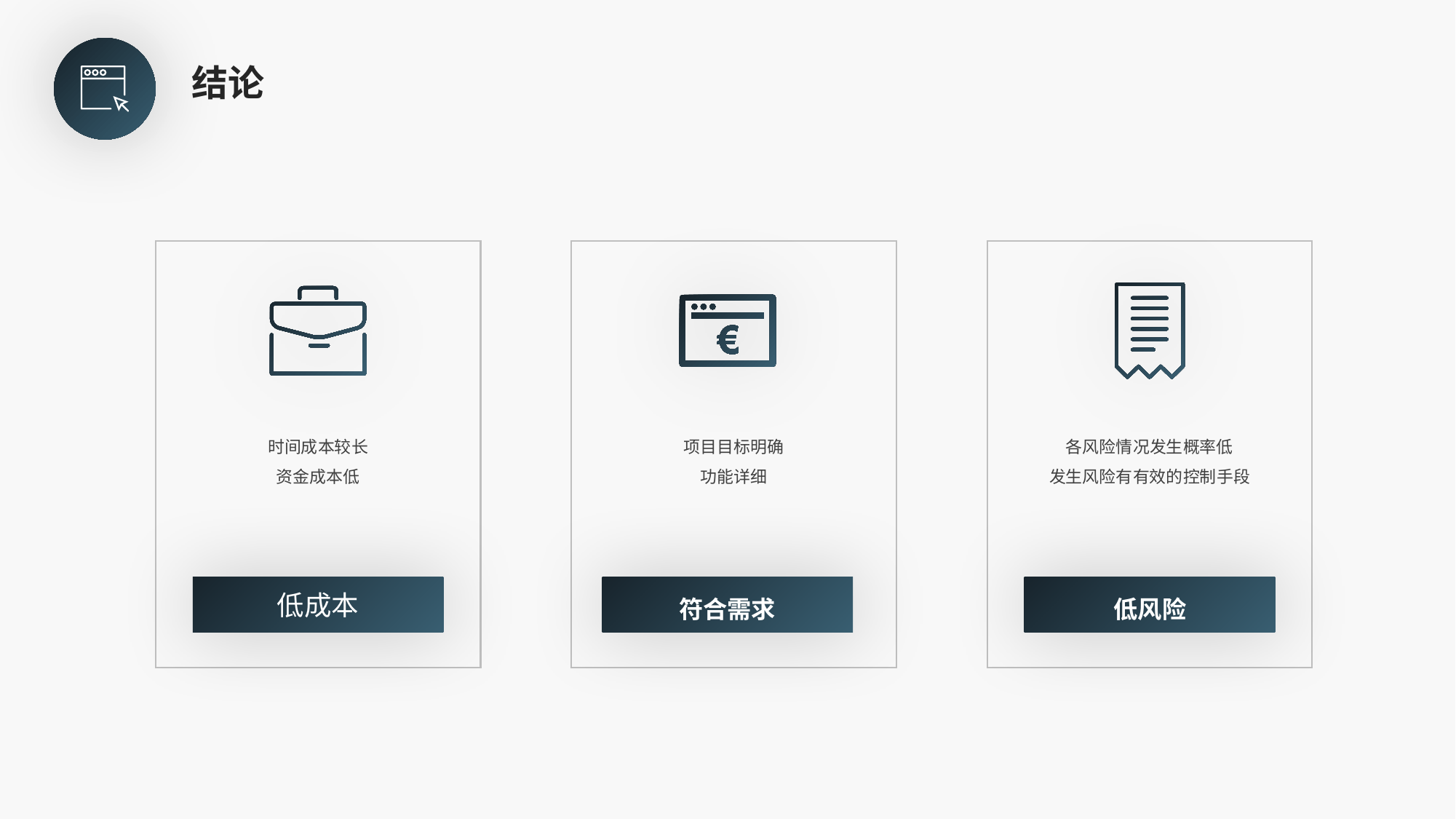

结论

时间成本较长
资金成本低
低成本

项目目标明确
功能详细

符合需求

各风险情况发生概率低
发生风险有有效的控制手段

低风险